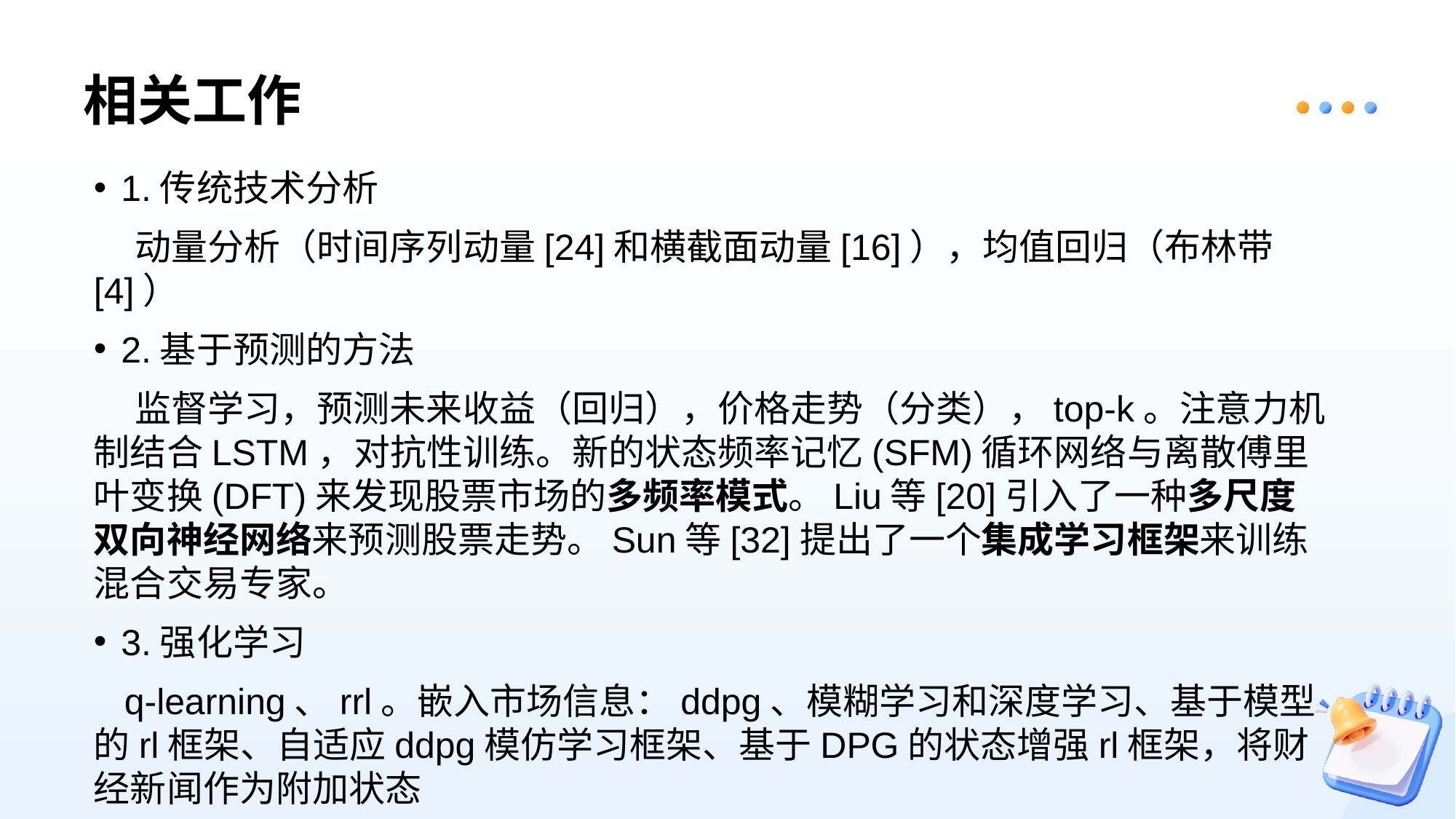

# 相关工作
1.传统技术分析
    动量分析（时间序列动量[24]和横截面动量[16]），均值回归（布林带[4]）
2.基于预测的方法
    监督学习，预测未来收益（回归），价格走势（分类），top-k。注意力机制结合LSTM，对抗性训练。新的状态频率记忆(SFM)循环网络与离散傅里叶变换(DFT)来发现股票市场的多频率模式。Liu等[20]引入了一种多尺度双向神经网络来预测股票走势。Sun等[32]提出了一个集成学习框架来训练混合交易专家。
3.强化学习
   q-learning、rrl。嵌入市场信息：ddpg、模糊学习和深度学习、基于模型的rl框架、自适应ddpg模仿学习框架、基于DPG的状态增强rl框架，将财经新闻作为附加状态